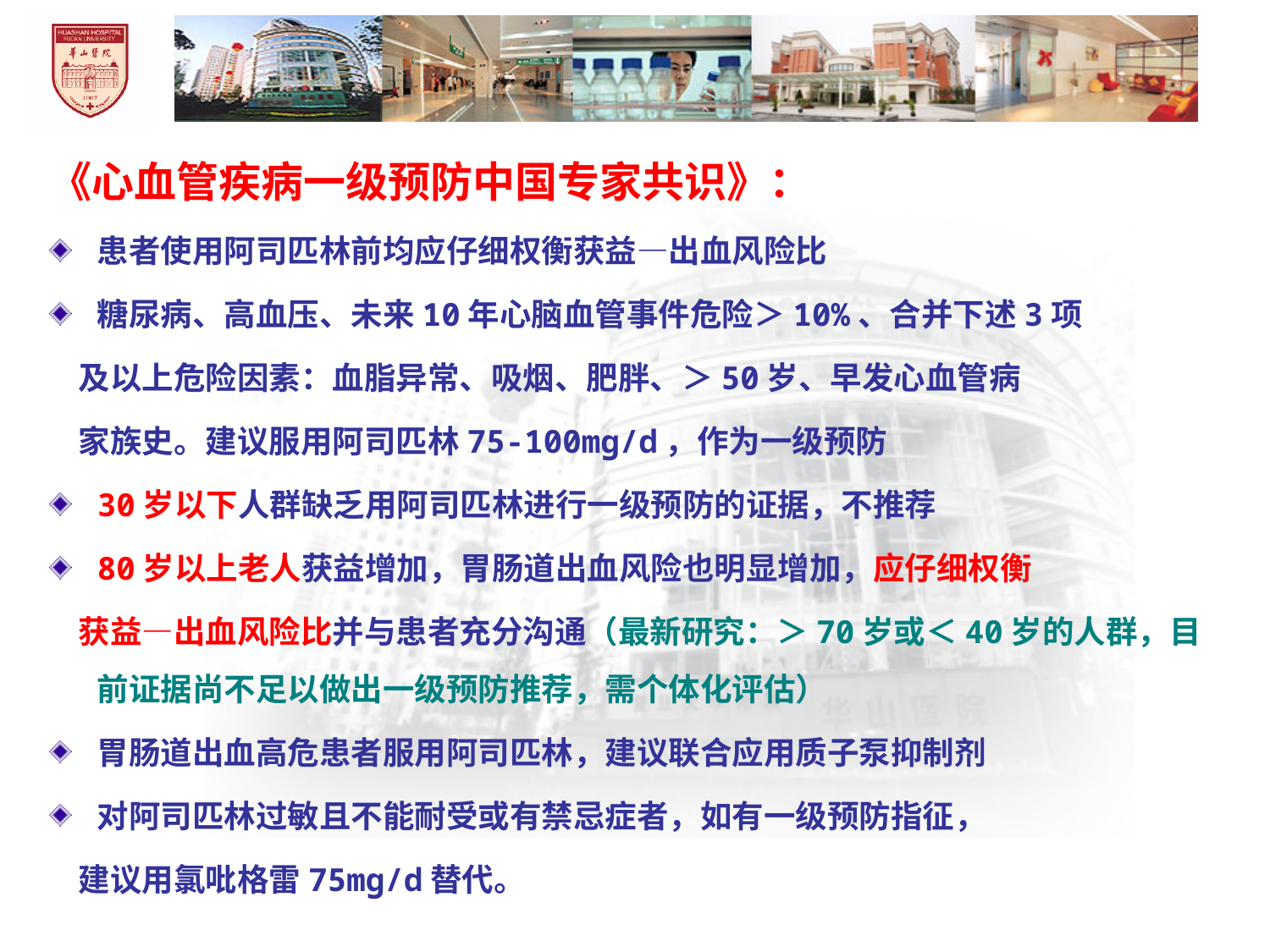

《心血管疾病一级预防中国专家共识》：
患者使用阿司匹林前均应仔细权衡获益—出血风险比
糖尿病、高血压、未来10年心脑血管事件危险＞10%、合并下述3项
   及以上危险因素：血脂异常、吸烟、肥胖、＞50岁、早发心血管病
   家族史。建议服用阿司匹林75-100mg/d，作为一级预防
30岁以下人群缺乏用阿司匹林进行一级预防的证据，不推荐
80岁以上老人获益增加，胃肠道出血风险也明显增加，应仔细权衡
   获益—出血风险比并与患者充分沟通（最新研究：＞70岁或＜40岁的人群，目前证据尚不足以做出一级预防推荐，需个体化评估）
胃肠道出血高危患者服用阿司匹林，建议联合应用质子泵抑制剂
对阿司匹林过敏且不能耐受或有禁忌症者，如有一级预防指征，
   建议用氯吡格雷75mg/d替代。